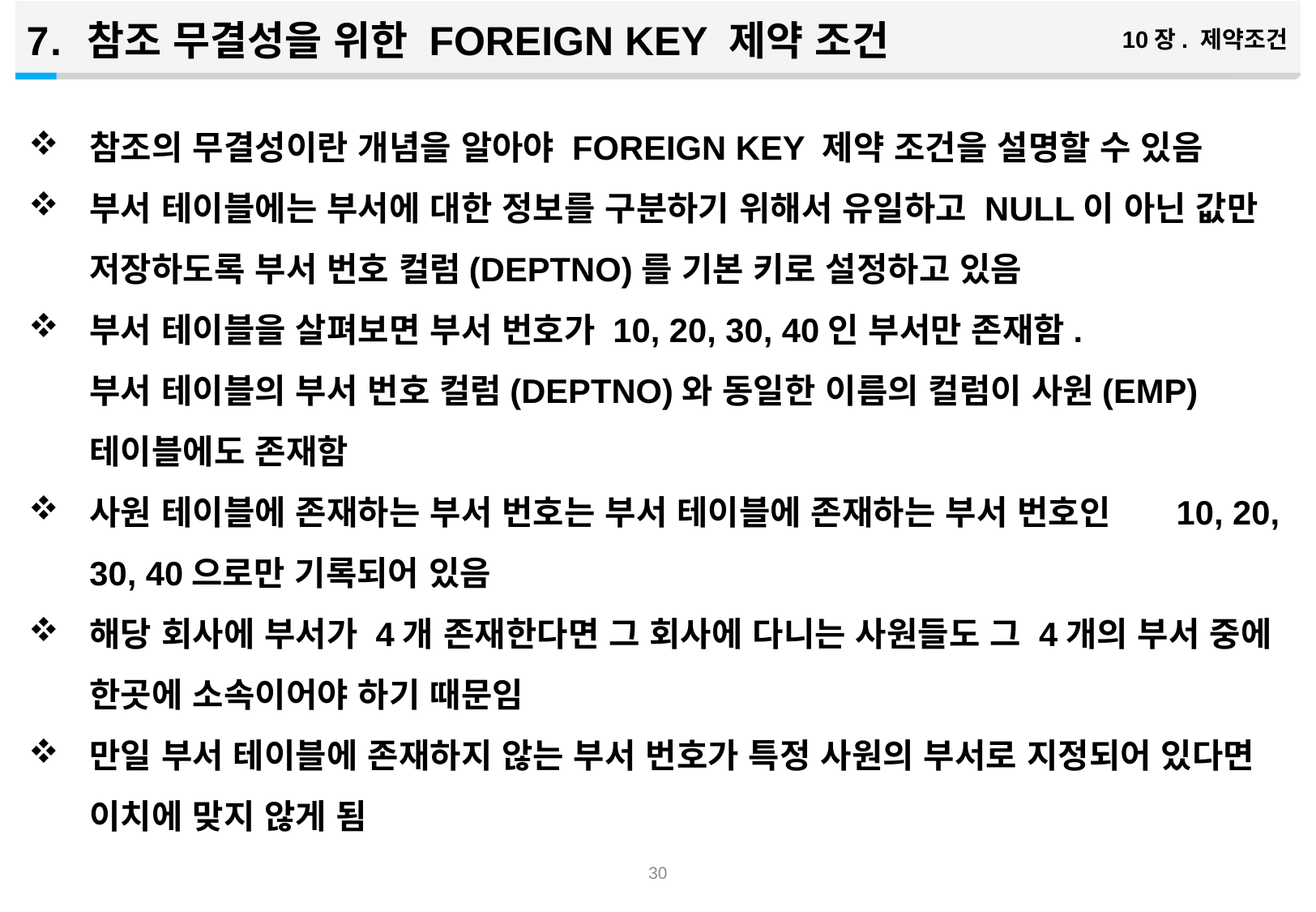

참조 무결성을 위한 FOREIGN KEY 제약 조건
10장. 제약조건
참조의 무결성이란 개념을 알아야 FOREIGN KEY 제약 조건을 설명할 수 있음
부서 테이블에는 부서에 대한 정보를 구분하기 위해서 유일하고 NULL이 아닌 값만 저장하도록 부서 번호 컬럼(DEPTNO)를 기본 키로 설정하고 있음
부서 테이블을 살펴보면 부서 번호가 10, 20, 30, 40인 부서만 존재함.                 부서 테이블의 부서 번호 컬럼(DEPTNO)와 동일한 이름의 컬럼이 사원(EMP) 테이블에도 존재함
사원 테이블에 존재하는 부서 번호는 부서 테이블에 존재하는 부서 번호인      10, 20, 30, 40으로만 기록되어 있음
해당 회사에 부서가 4개 존재한다면 그 회사에 다니는 사원들도 그 4개의 부서 중에 한곳에 소속이어야 하기 때문임
만일 부서 테이블에 존재하지 않는 부서 번호가 특정 사원의 부서로 지정되어 있다면 이치에 맞지 않게 됨

30